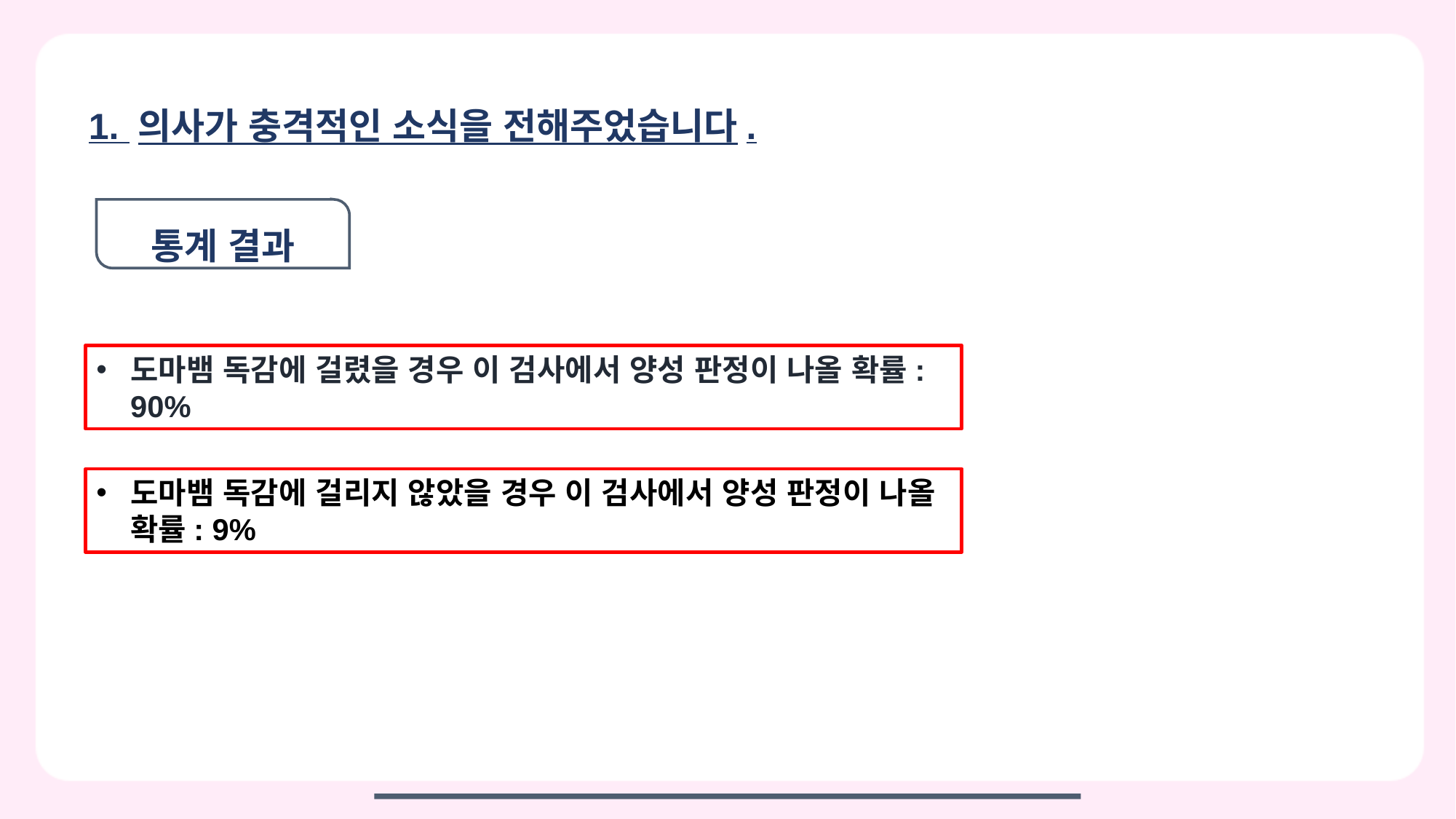

1. 의사가 충격적인 소식을 전해주었습니다.
통계 결과
도마뱀 독감에 걸렸을 경우 이 검사에서 양성 판정이 나올 확률: 90%
도마뱀 독감에 걸리지 않았을 경우 이 검사에서 양성 판정이 나올 확률: 9%